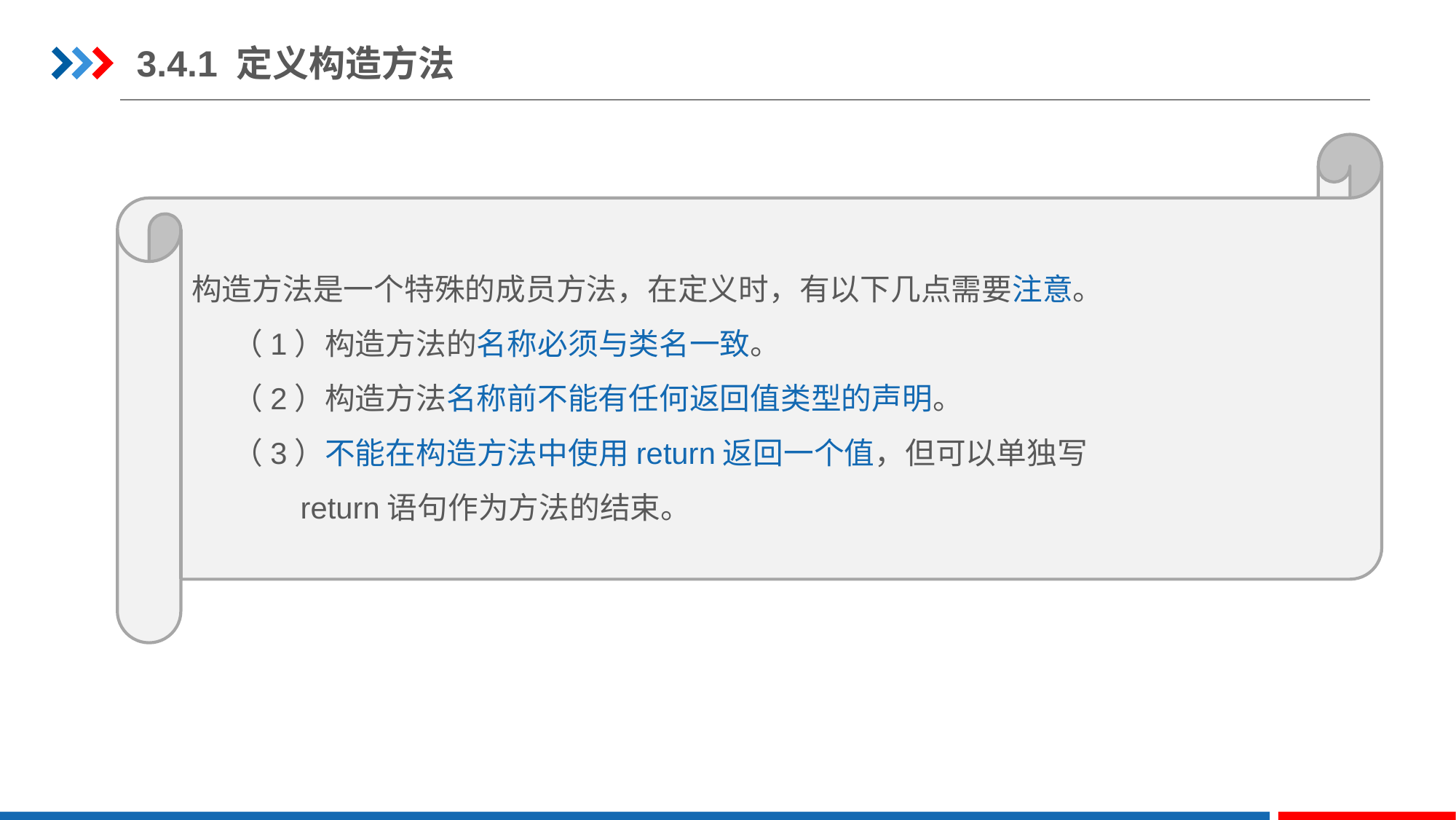

3.4.1 定义构造方法
构造方法是一个特殊的成员方法，在定义时，有以下几点需要注意。
     （1）构造方法的名称必须与类名一致。
     （2）构造方法名称前不能有任何返回值类型的声明。
     （3）不能在构造方法中使用return返回一个值，但可以单独写
             return语句作为方法的结束。